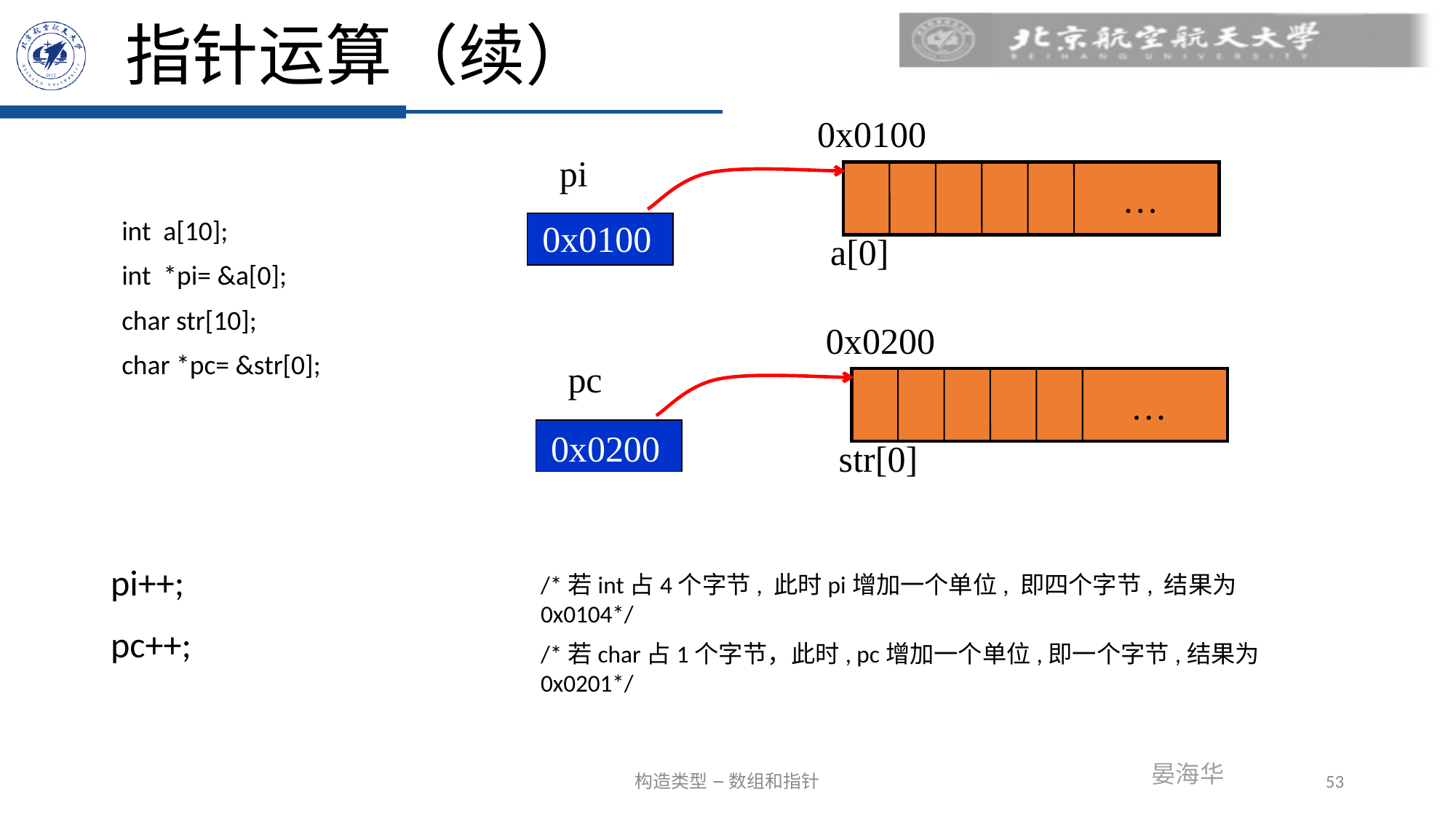

指针运算（续）
0x0100
pi
		…

a[0]

0x0100

0x0200
pc
		…

str[0]

0x0200
int  a[10];
int  *pi= &a[0];
char str[10];
char *pc= &str[0];

pi++;
pc++;
/*若int占4个字节, 此时pi增加一个单位, 即四个字节, 结果为0x0104*/
/*若char占1个字节，此时, pc增加一个单位,即一个字节,结果为0x0201*/
构造类型 – 数组和指针
53